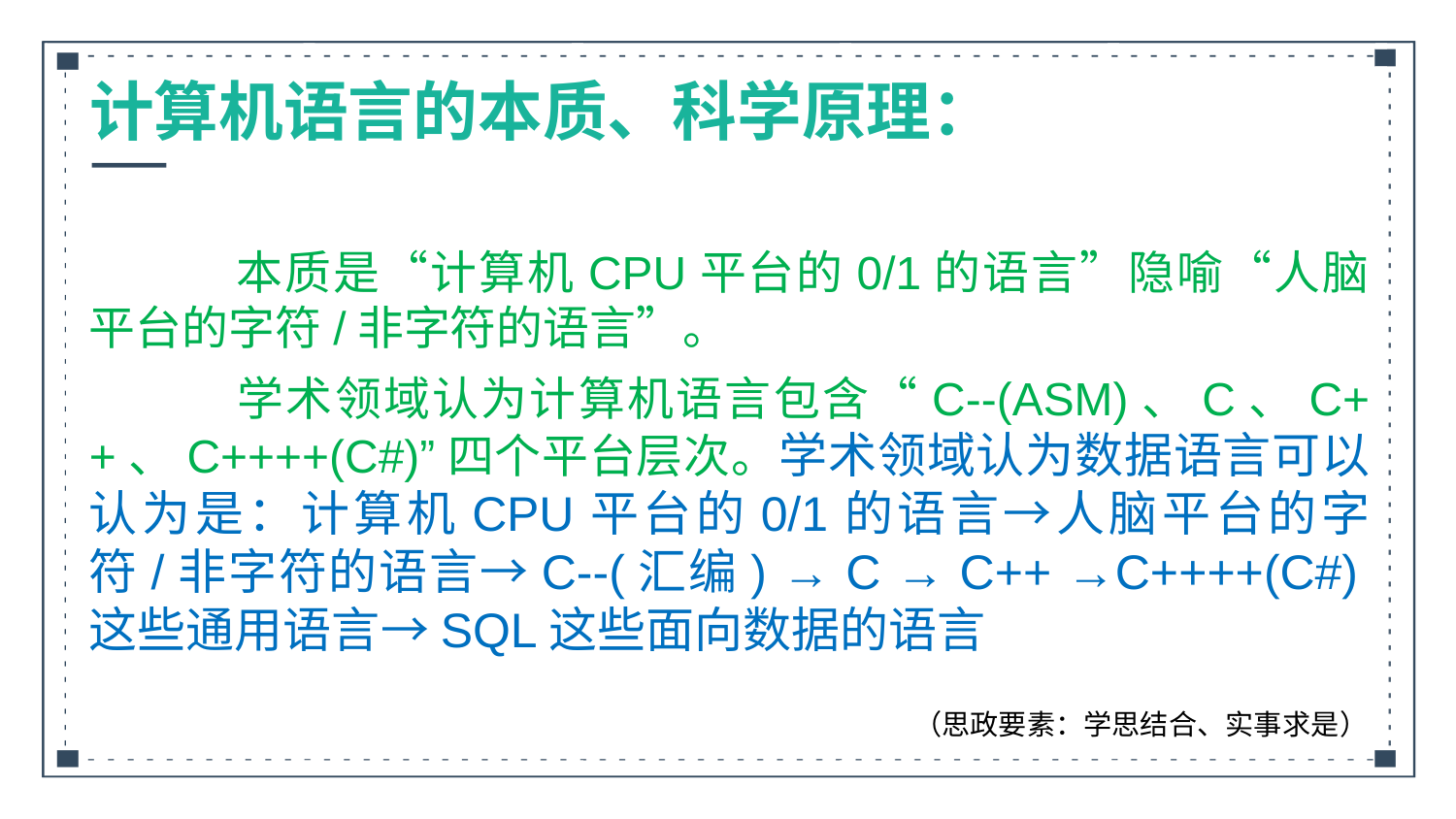

计算机语言的本质、科学原理：
	本质是“计算机CPU平台的0/1的语言”隐喻“人脑平台的字符/非字符的语言”。
	学术领域认为计算机语言包含“C--(ASM)、C、C++、C++++(C#)”四个平台层次。学术领域认为数据语言可以认为是：计算机CPU平台的0/1的语言→人脑平台的字符/非字符的语言→C--(汇编) → C → C++ →C++++(C#)这些通用语言→SQL这些面向数据的语言
（思政要素：学思结合、实事求是）